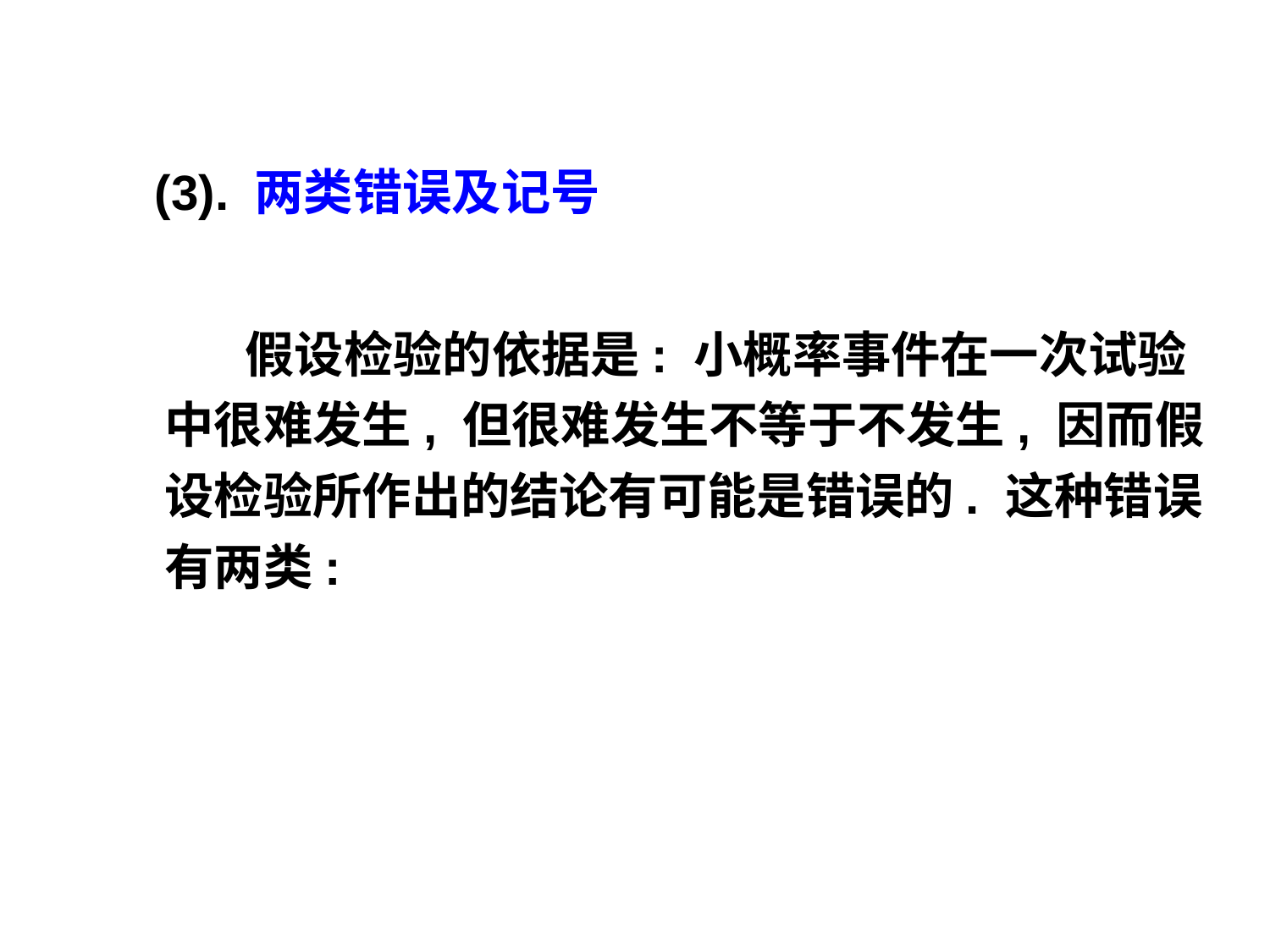

(3). 两类错误及记号
        假设检验的依据是: 小概率事件在一次试验中很难发生, 但很难发生不等于不发生, 因而假设检验所作出的结论有可能是错误的. 这种错误有两类: